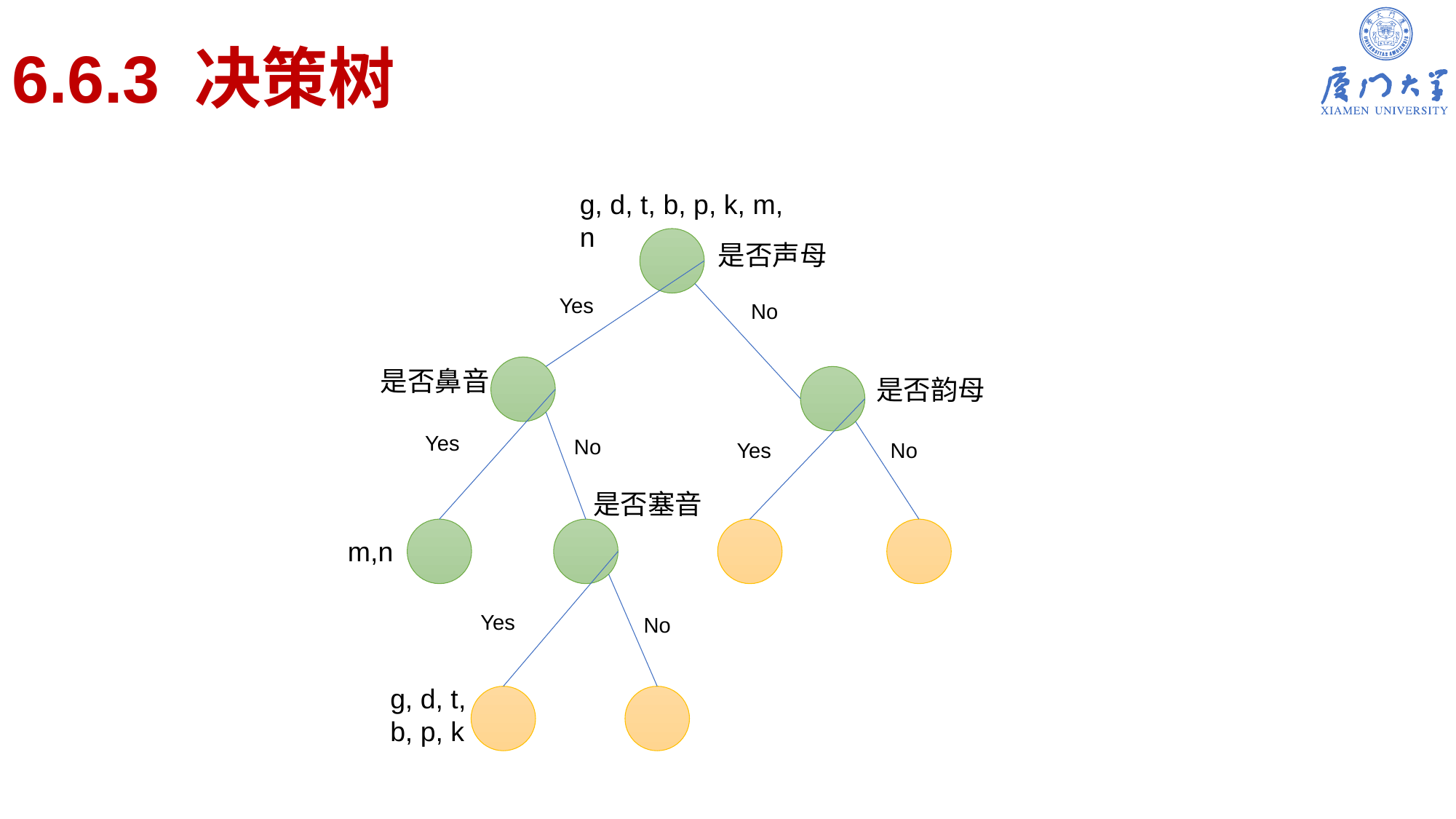

# 6.6.3 决策树
g, d, t, b, p, k, m, n

是否声母
Yes
No

是否鼻音

是否韵母
Yes
No
Yes
No
是否塞音

m,n
Yes
No
g, d, t,
b, p, k